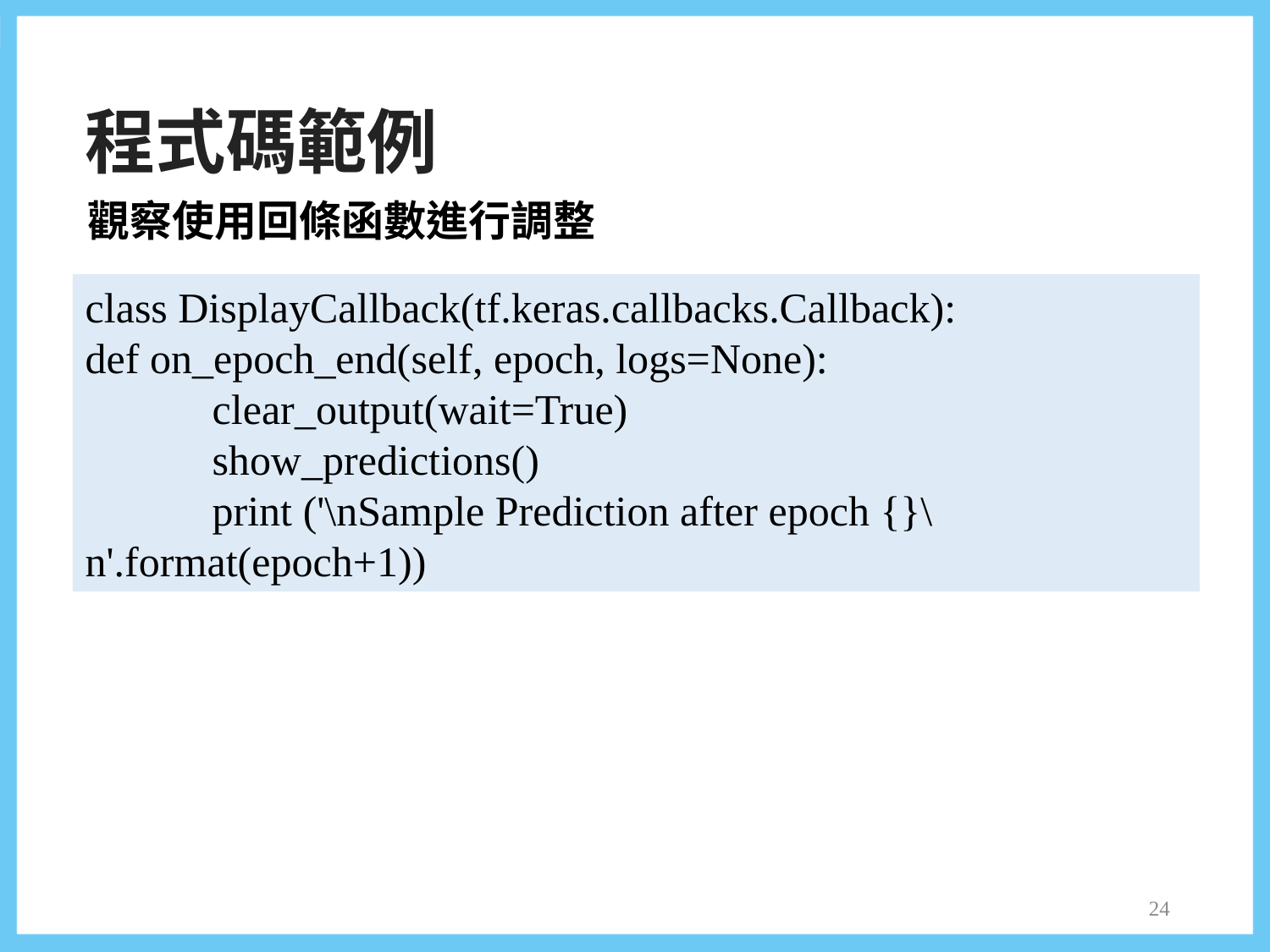

程式碼範例
觀察使用回條函數進行調整
class DisplayCallback(tf.keras.callbacks.Callback):
def on_epoch_end(self, epoch, logs=None):
	clear_output(wait=True)
	show_predictions()
	print ('\nSample Prediction after epoch {}\n'.format(epoch+1))
24